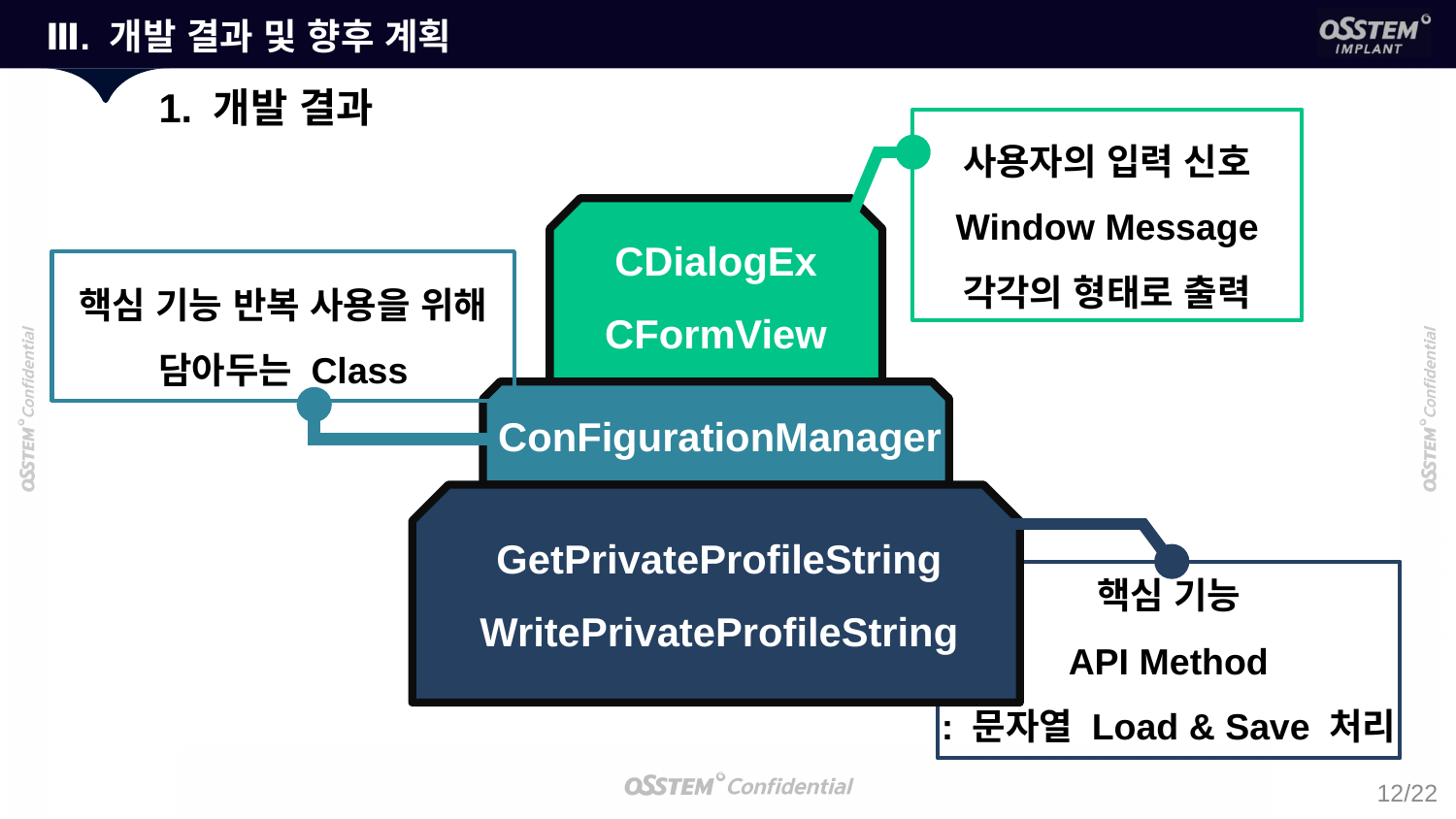

Ⅲ. 개발 결과 및 향후 계획
1. 개발 결과
사용자의 입력 신호
Window Message
각각의 형태로 출력

CDialogEx
CFormView
핵심 기능 반복 사용을 위해
담아두는 Class

ConFigurationManager

GetPrivateProfileString
WritePrivateProfileString

핵심 기능
API Method
: 문자열 Load & Save 처리